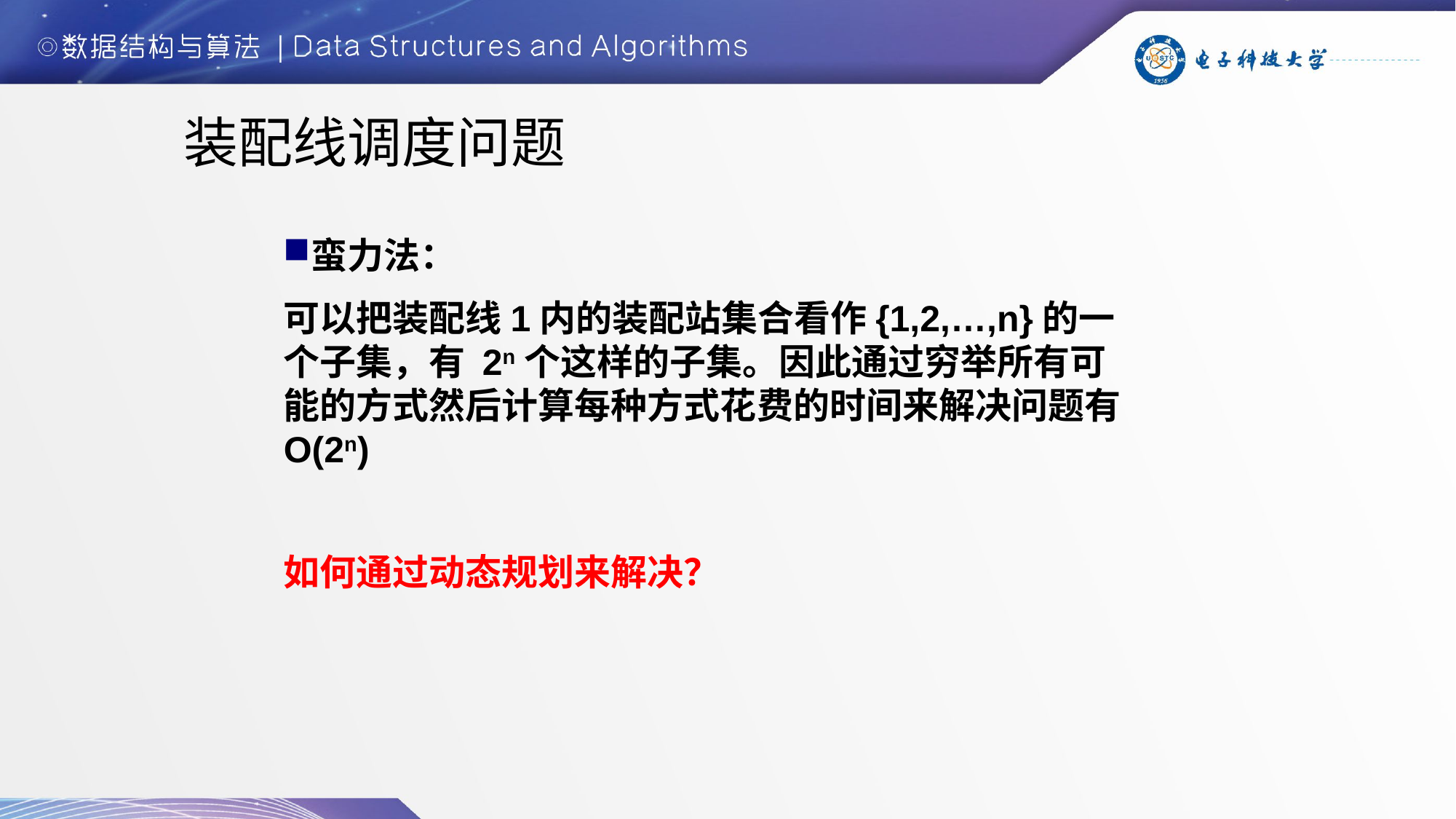

# 装配线调度问题

蛮力法：
可以把装配线1内的装配站集合看作{1,2,…,n}的一个子集，有 2n个这样的子集。因此通过穷举所有可能的方式然后计算每种方式花费的时间来解决问题有O(2n)

如何通过动态规划来解决？